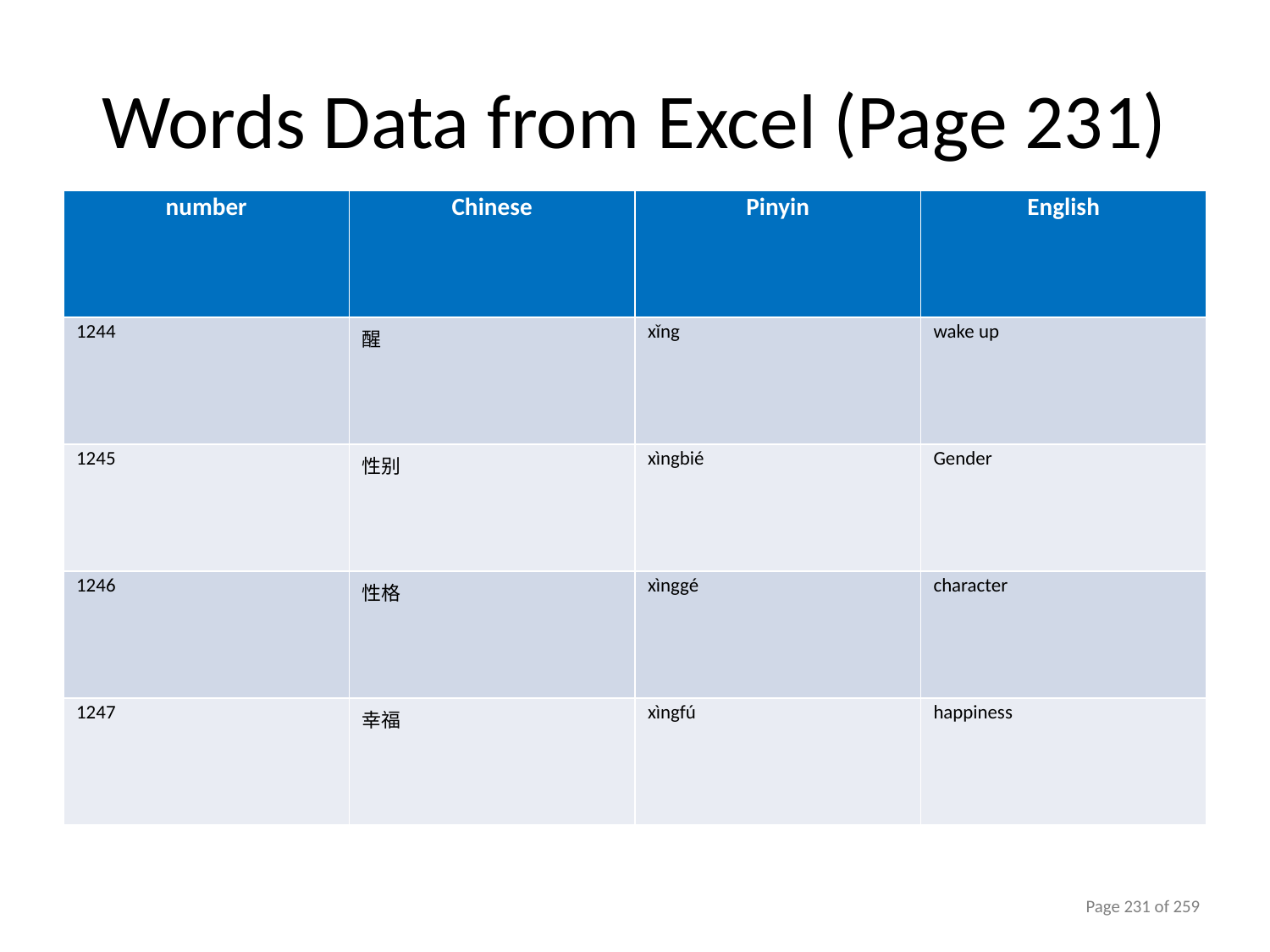

# Words Data from Excel (Page 231)
| number | Chinese | Pinyin | English |
| --- | --- | --- | --- |
| 1244 | 醒 | xǐng | wake up |
| 1245 | 性别 | xìngbié | Gender |
| 1246 | 性格 | xìnggé | character |
| 1247 | 幸福 | xìngfú | happiness |

Page 231 of 259